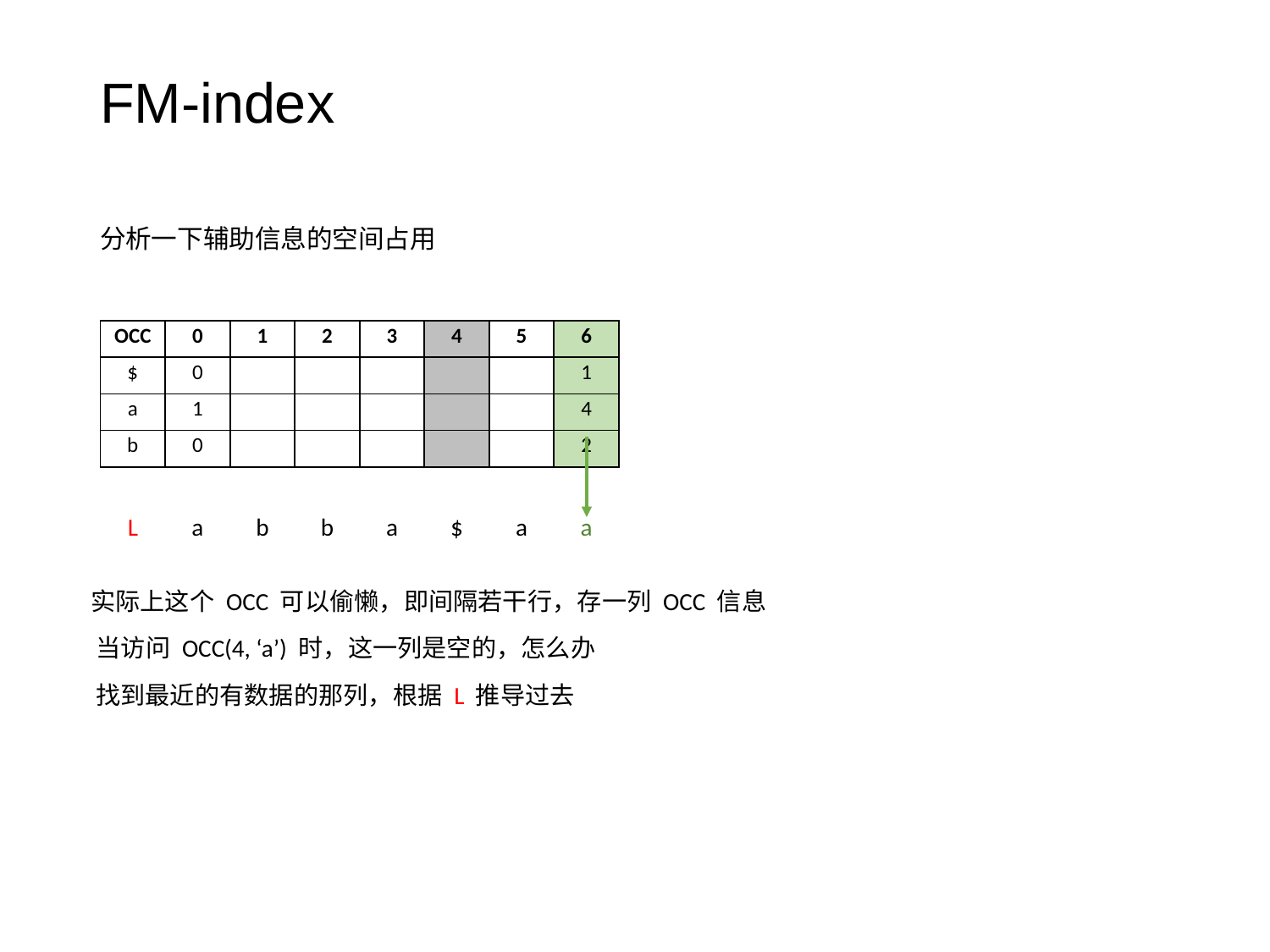

# FM-index
分析一下辅助信息的空间占用
| OCC | 0 | 1 | 2 | 3 | 4 | 5 | 6 |
| --- | --- | --- | --- | --- | --- | --- | --- |
| $ | 0 |  |  |  |  |  | 1 |
| a | 1 |  |  |  |  |  | 4 |
| b | 0 |  |  |  |  |  | 2 |
|  |  |  |  |  |  |  |  |
| --- | --- | --- | --- | --- | --- | --- | --- |
| L | a | b | b | a | $ | a | a |
实际上这个 OCC 可以偷懒，即间隔若干行，存一列 OCC 信息
当访问 OCC(4, ‘a’) 时，这一列是空的，怎么办
找到最近的有数据的那列，根据 L 推导过去